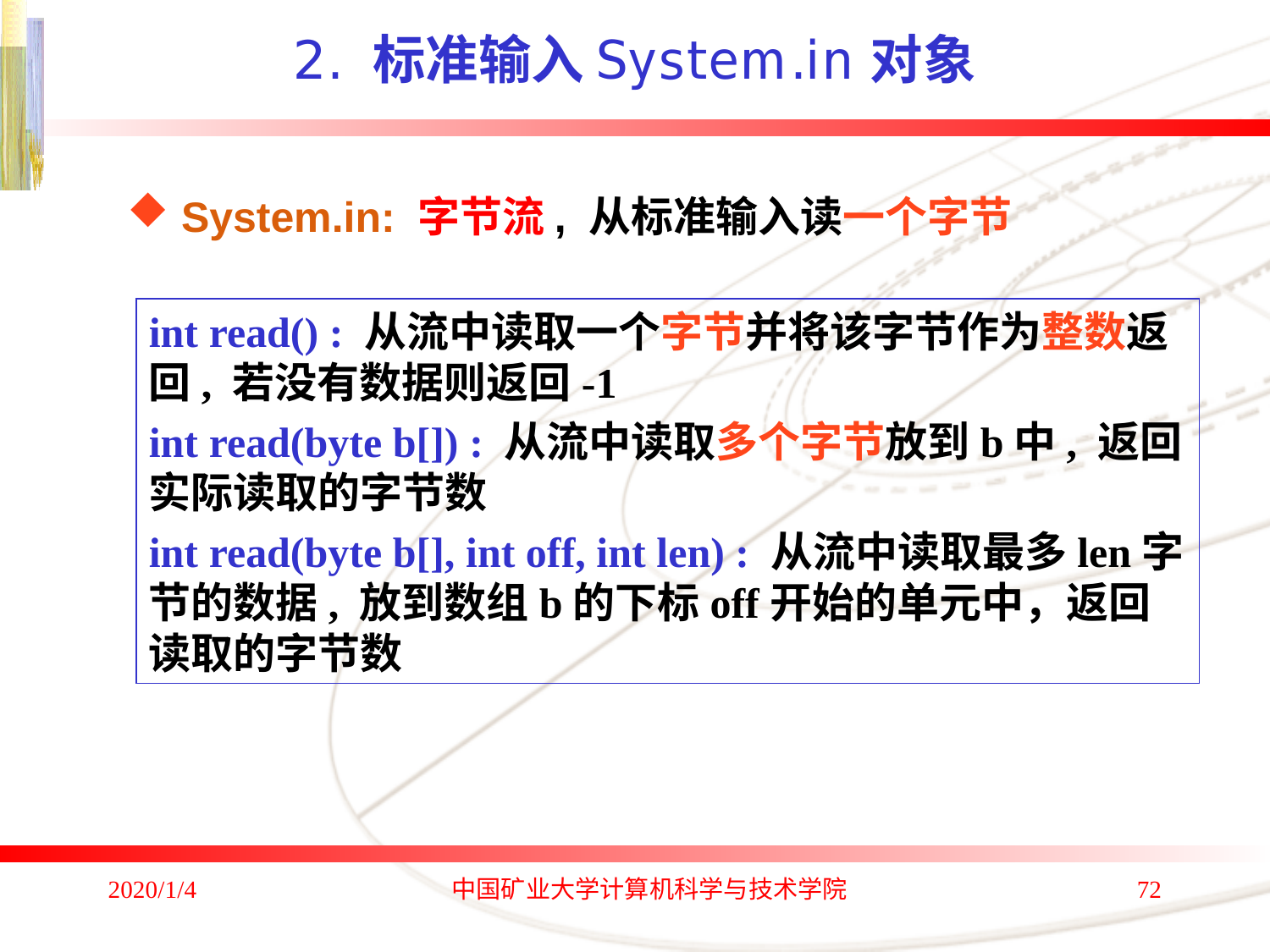

# 2. 标准输入System.in对象
 System.in: 字节流, 从标准输入读一个字节
int read() : 从流中读取一个字节并将该字节作为整数返回, 若没有数据则返回-1
int read(byte b[]) : 从流中读取多个字节放到b中, 返回实际读取的字节数
int read(byte b[], int off, int len) : 从流中读取最多len字节的数据, 放到数组b的下标off开始的单元中，返回读取的字节数
2020/1/4
中国矿业大学计算机科学与技术学院
72